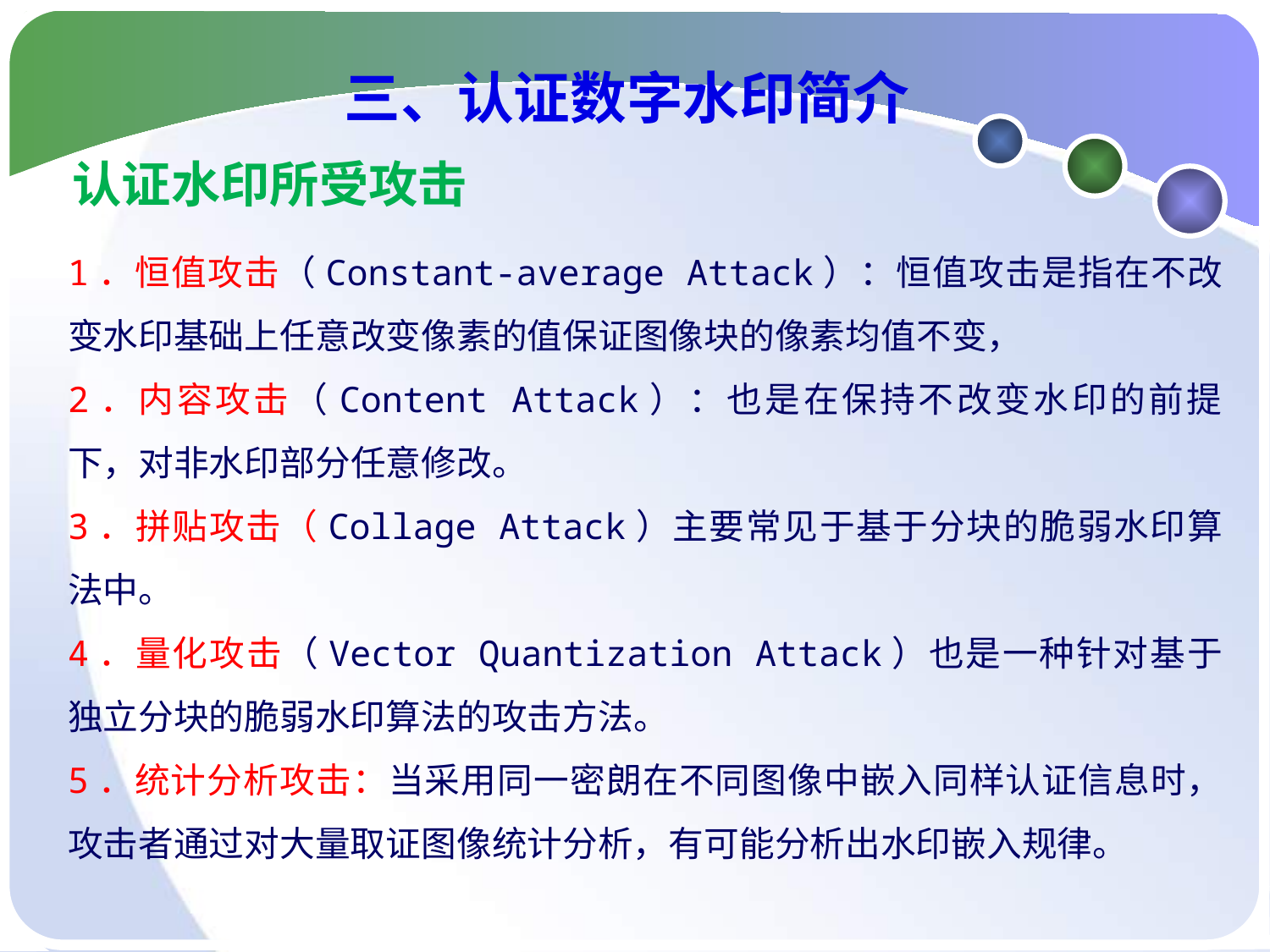

三、认证数字水印简介
# 认证水印所受攻击
1．恒值攻击（Constant-average Attack）：恒值攻击是指在不改变水印基础上任意改变像素的值保证图像块的像素均值不变，
2．内容攻击（Content Attack）：也是在保持不改变水印的前提下，对非水印部分任意修改。
3．拼贴攻击（Collage Attack）主要常见于基于分块的脆弱水印算法中。
4．量化攻击（Vector Quantization Attack）也是一种针对基于独立分块的脆弱水印算法的攻击方法。
5．统计分析攻击：当采用同一密朗在不同图像中嵌入同样认证信息时，攻击者通过对大量取证图像统计分析，有可能分析出水印嵌入规律。